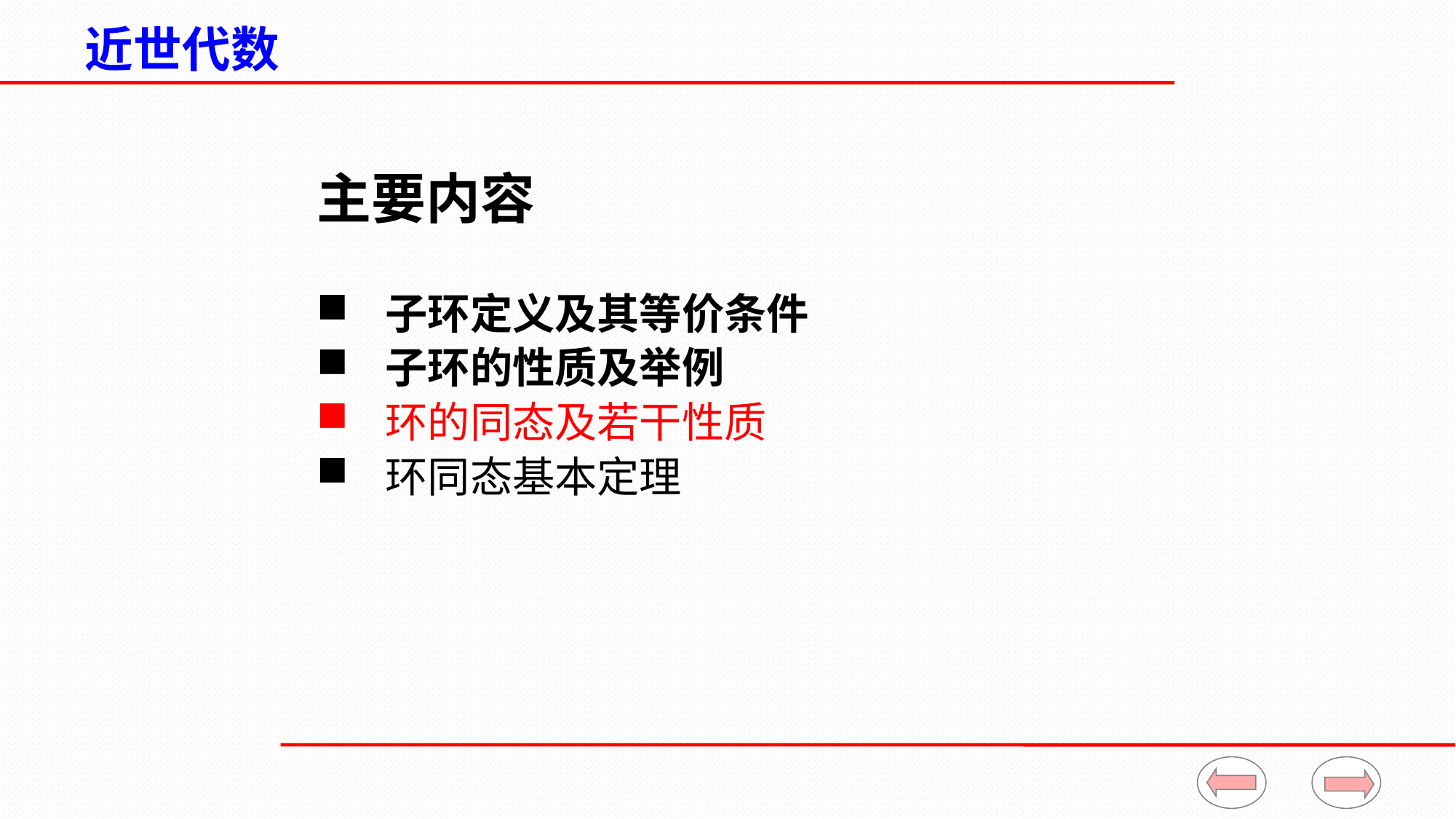

# 近世代数
主要内容

子环定义及其等价条件
子环的性质及举例
环的同态及若干性质
环同态基本定理